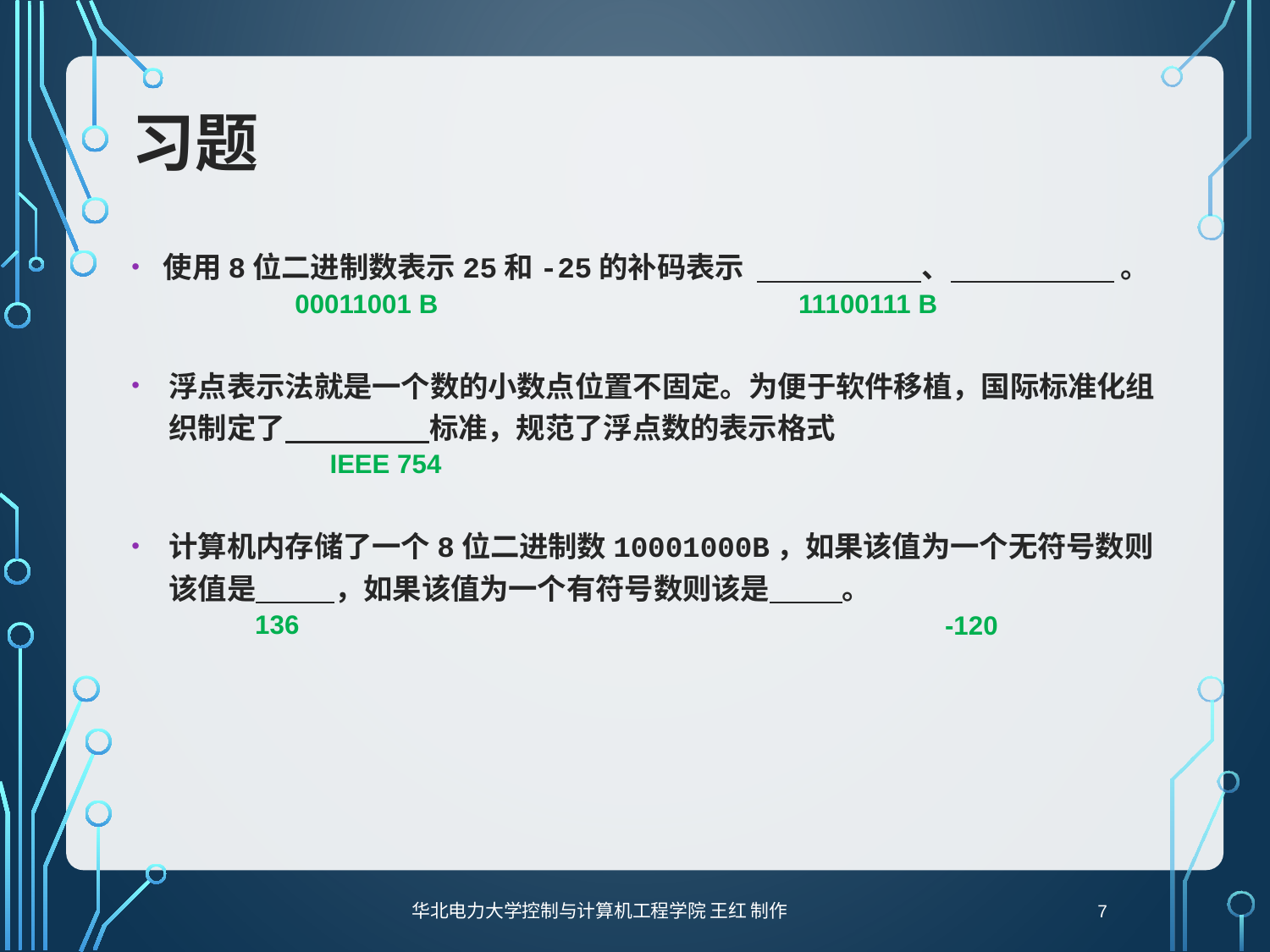

# 习题
使用8位二进制数表示25和-25的补码表示                           、                          。

浮点表示法就是一个数的小数点位置不固定。为便于软件移植，国际标准化组织制定了                      标准，规范了浮点数的表示格式

计算机内存储了一个8位二进制数10001000B，如果该值为一个无符号数则该值是            ，如果该值为一个有符号数则该是           。

00011001 B
11100111 B
IEEE 754
136
-120
7
华北电力大学控制与计算机工程学院 王红 制作